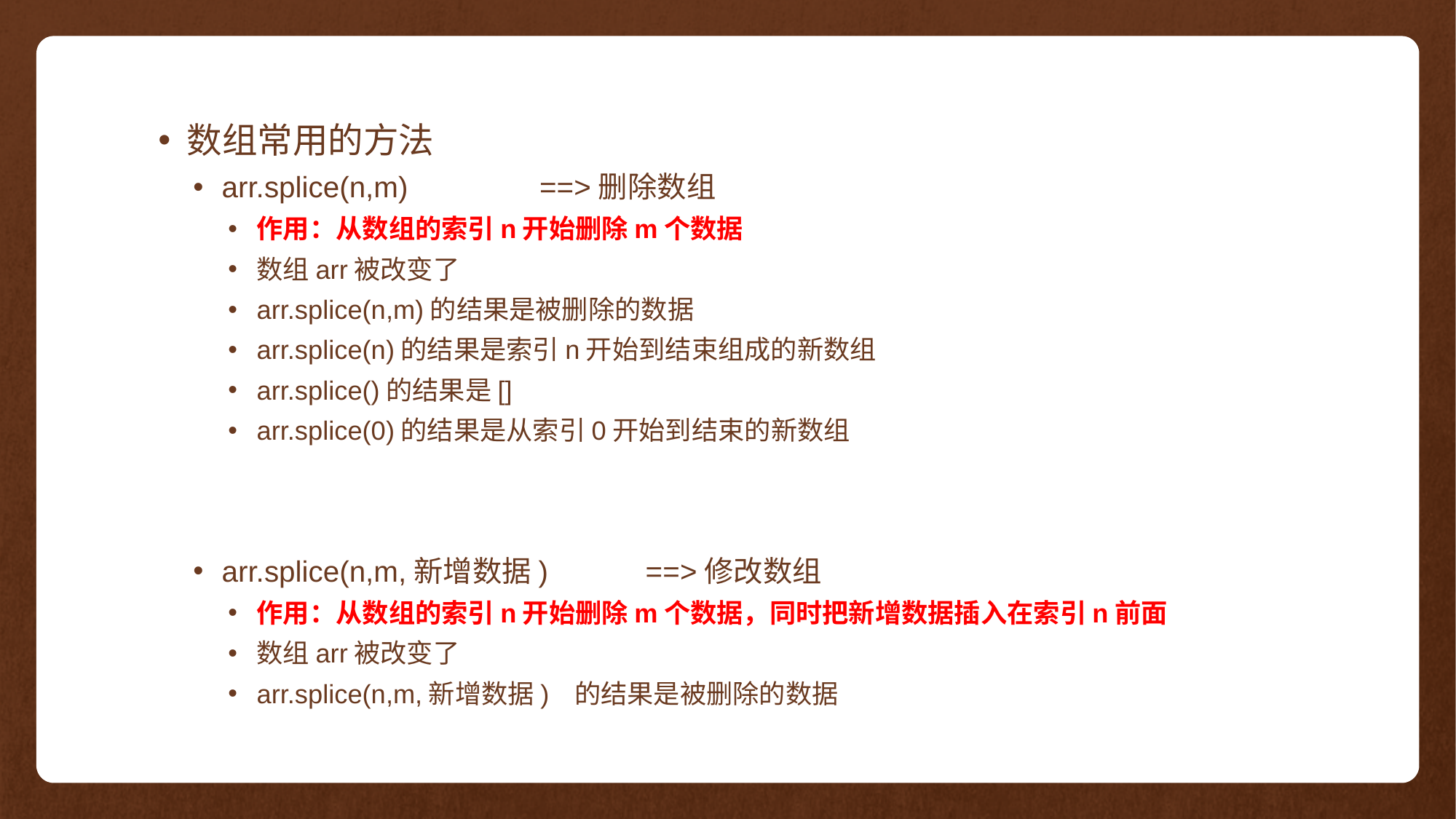

数组常用的方法
arr.splice(n,m)	 		==>删除数组
作用：从数组的索引n开始删除m个数据
数组arr被改变了
arr.splice(n,m)的结果是被删除的数据
arr.splice(n)的结果是索引n开始到结束组成的新数组
arr.splice()的结果是[]
arr.splice(0)的结果是从索引0开始到结束的新数组

arr.splice(n,m,新增数据)		==>修改数组
作用：从数组的索引n开始删除m个数据，同时把新增数据插入在索引n前面
数组arr被改变了
arr.splice(n,m,新增数据)	的结果是被删除的数据